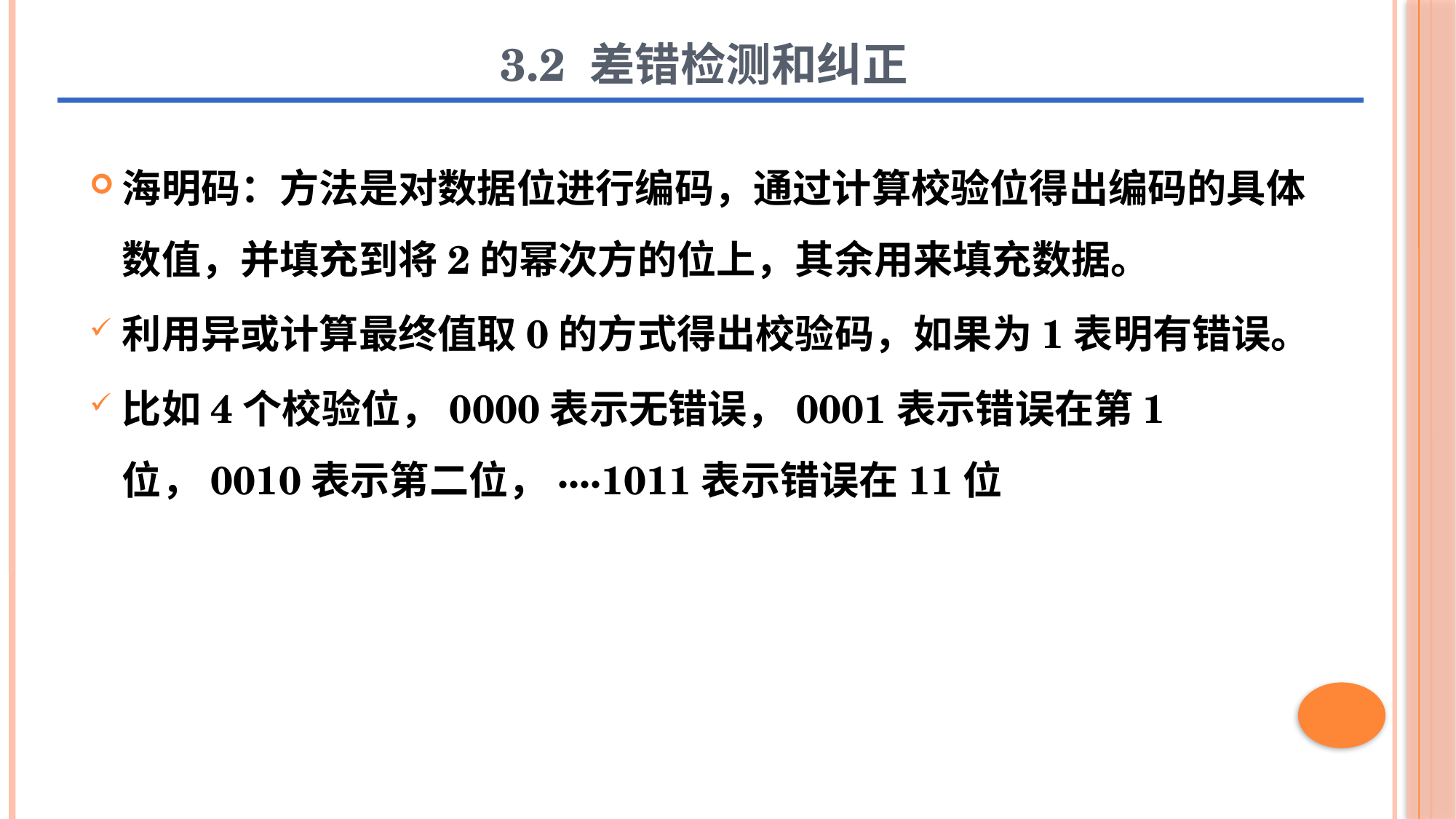

# 3.2 差错检测和纠正
海明码：方法是对数据位进行编码，通过计算校验位得出编码的具体数值，并填充到将2的幂次方的位上，其余用来填充数据。
利用异或计算最终值取0的方式得出校验码，如果为1表明有错误。
比如4个校验位，0000表示无错误，0001表示错误在第1位，0010表示第二位，····1011表示错误在11位